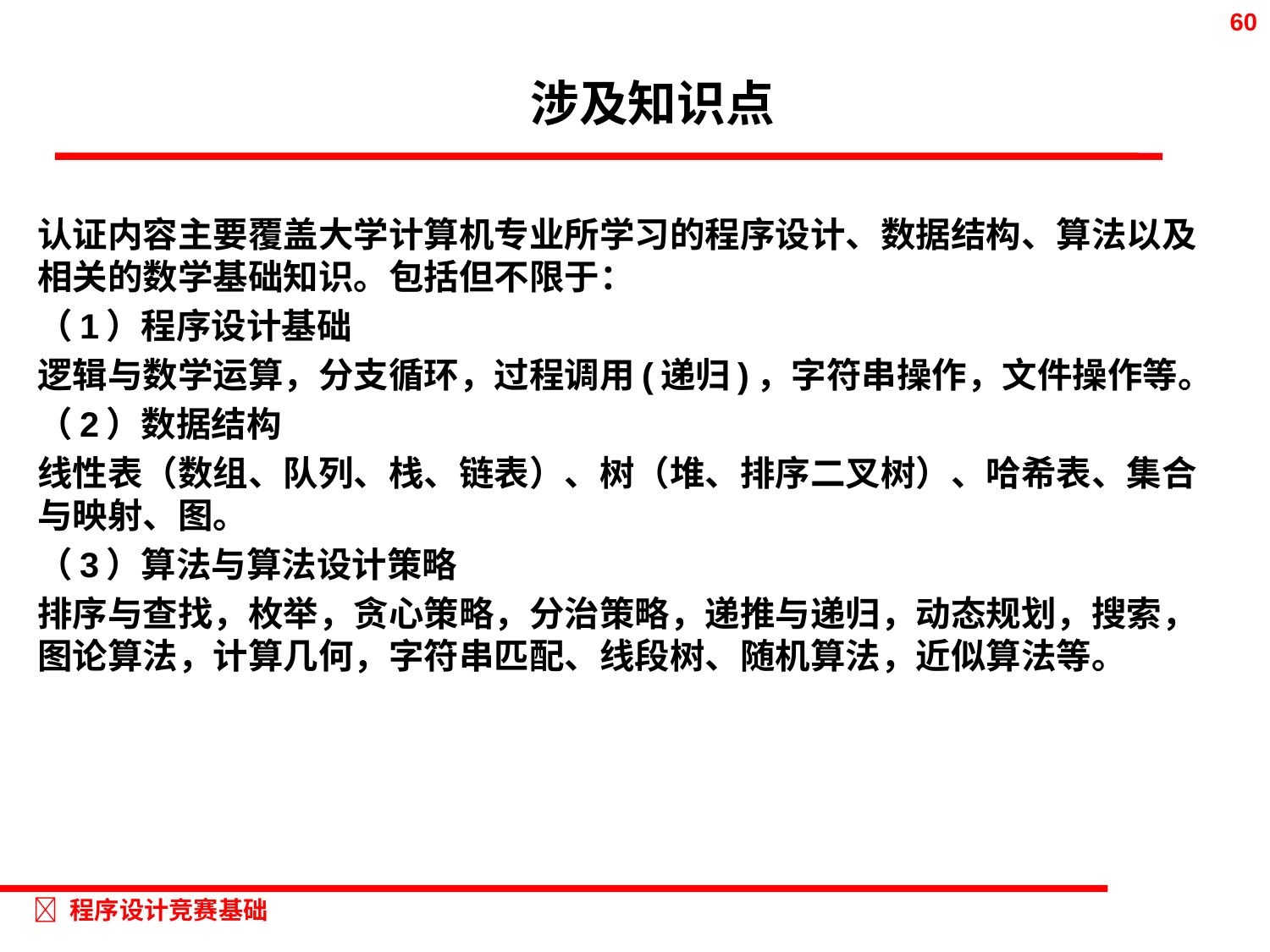

# 涉及知识点
认证内容主要覆盖大学计算机专业所学习的程序设计、数据结构、算法以及相关的数学基础知识。包括但不限于：
（1）程序设计基础
逻辑与数学运算，分支循环，过程调用(递归)，字符串操作，文件操作等。
（2）数据结构
线性表（数组、队列、栈、链表）、树（堆、排序二叉树）、哈希表、集合与映射、图。
（3）算法与算法设计策略
排序与查找，枚举，贪心策略，分治策略，递推与递归，动态规划，搜索，图论算法，计算几何，字符串匹配、线段树、随机算法，近似算法等。